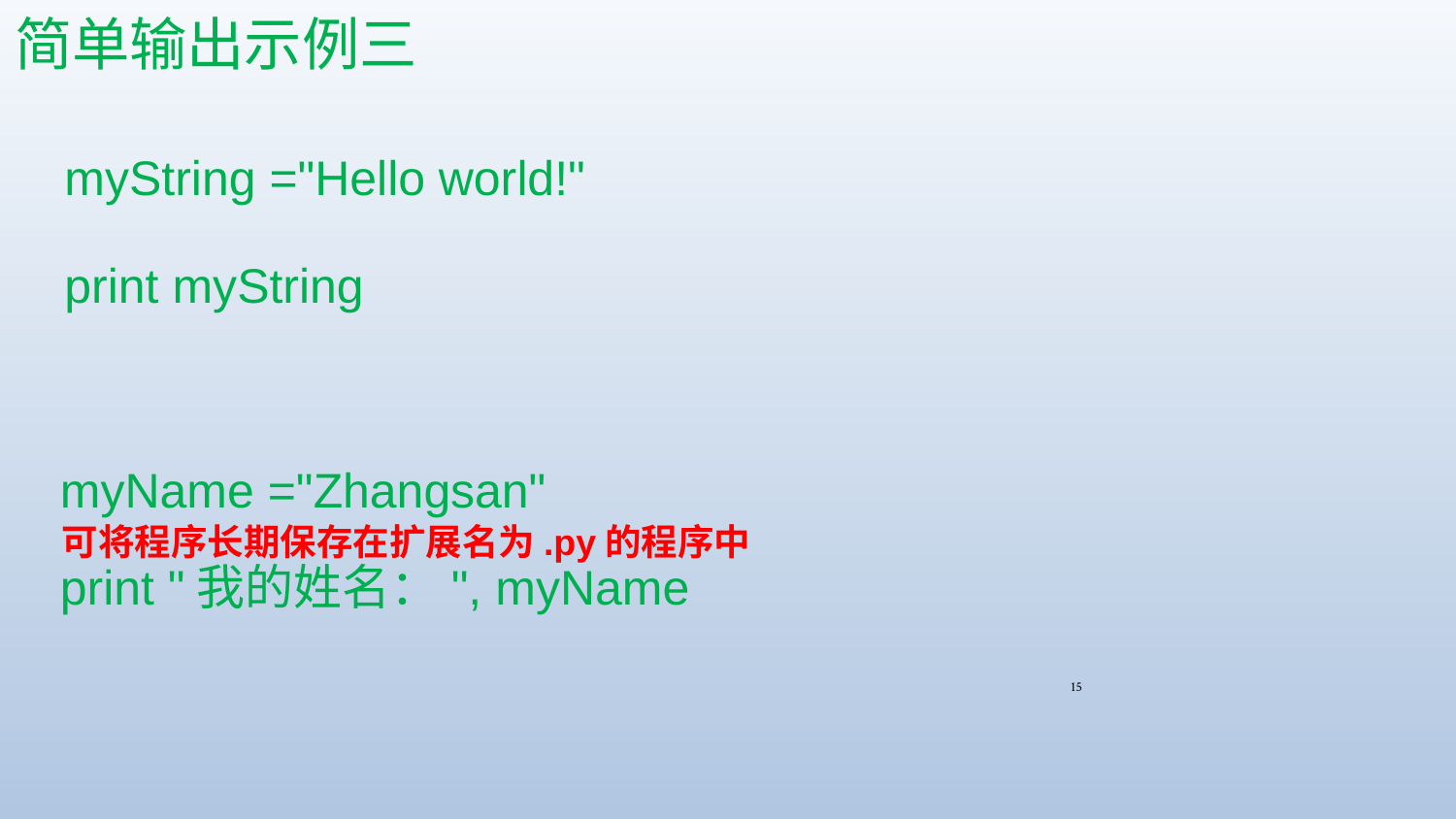

# 简单输出示例三
myString ="Hello world!"
print myString

myName ="Zhangsan"
print "我的姓名：", myName

可将程序长期保存在扩展名为.py的程序中
15